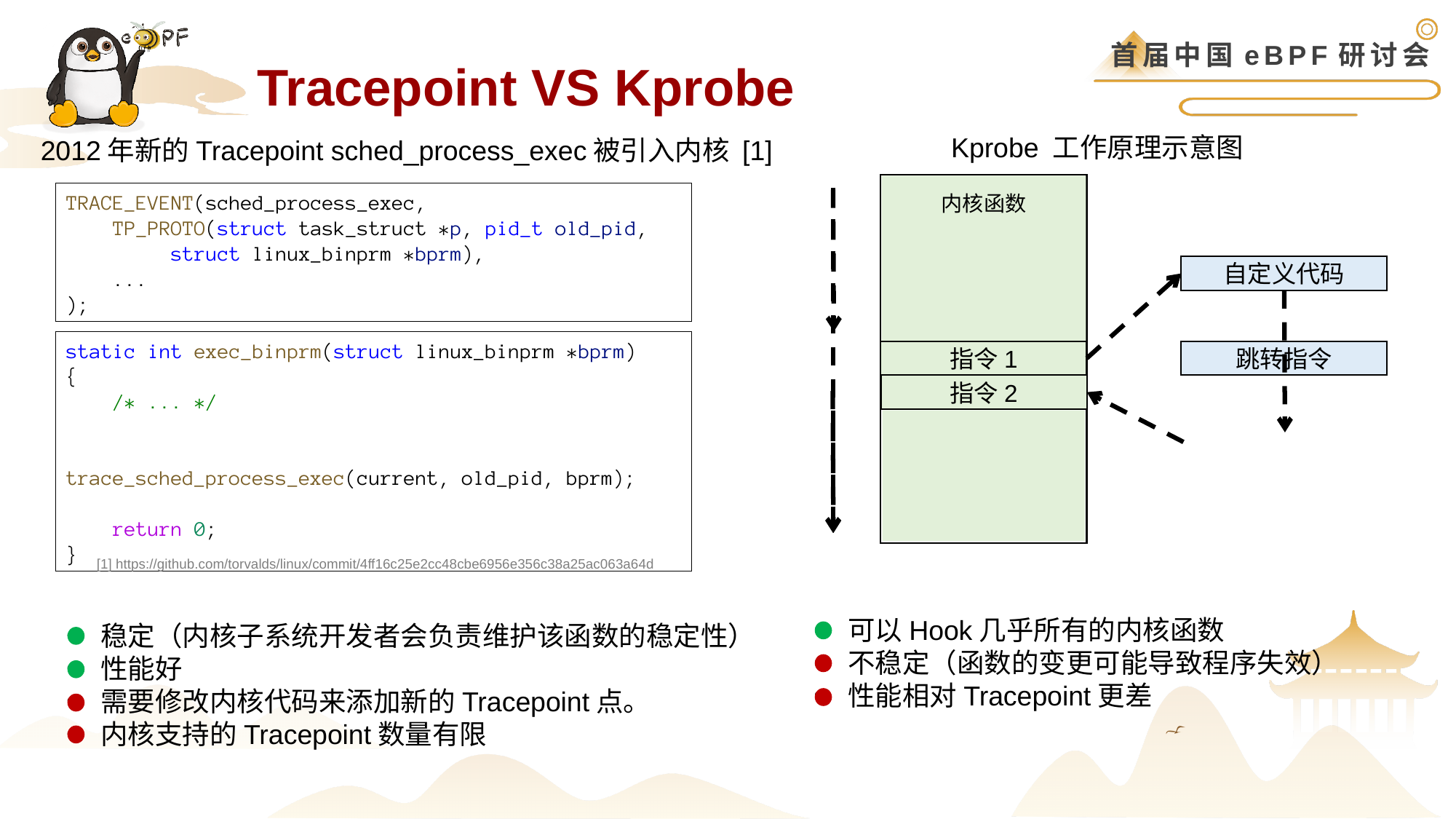

# Tracepoint VS Kprobe
Kprobe 工作原理示意图
2012年新的Tracepoint sched_process_exec被引入内核 [1]

TRACE_EVENT(sched_process_exec,
    TP_PROTO(struct task_struct *p, pid_t old_pid,
         struct linux_binprm *bprm),
    ...
);
内核函数
自定义代码
static int exec_binprm(struct linux_binprm *bprm)
{
    /* ... */
    
    trace_sched_process_exec(current, old_pid, bprm);

    return 0;
}
跳转指令
指令1
指令2

[1] https://github.com/torvalds/linux/commit/4ff16c25e2cc48cbe6956e356c38a25ac063a64d

可以Hook几乎所有的内核函数
不稳定（函数的变更可能导致程序失效）
性能相对Tracepoint更差

稳定（内核子系统开发者会负责维护该函数的稳定性）
性能好
需要修改内核代码来添加新的Tracepoint点。
内核支持的Tracepoint数量有限